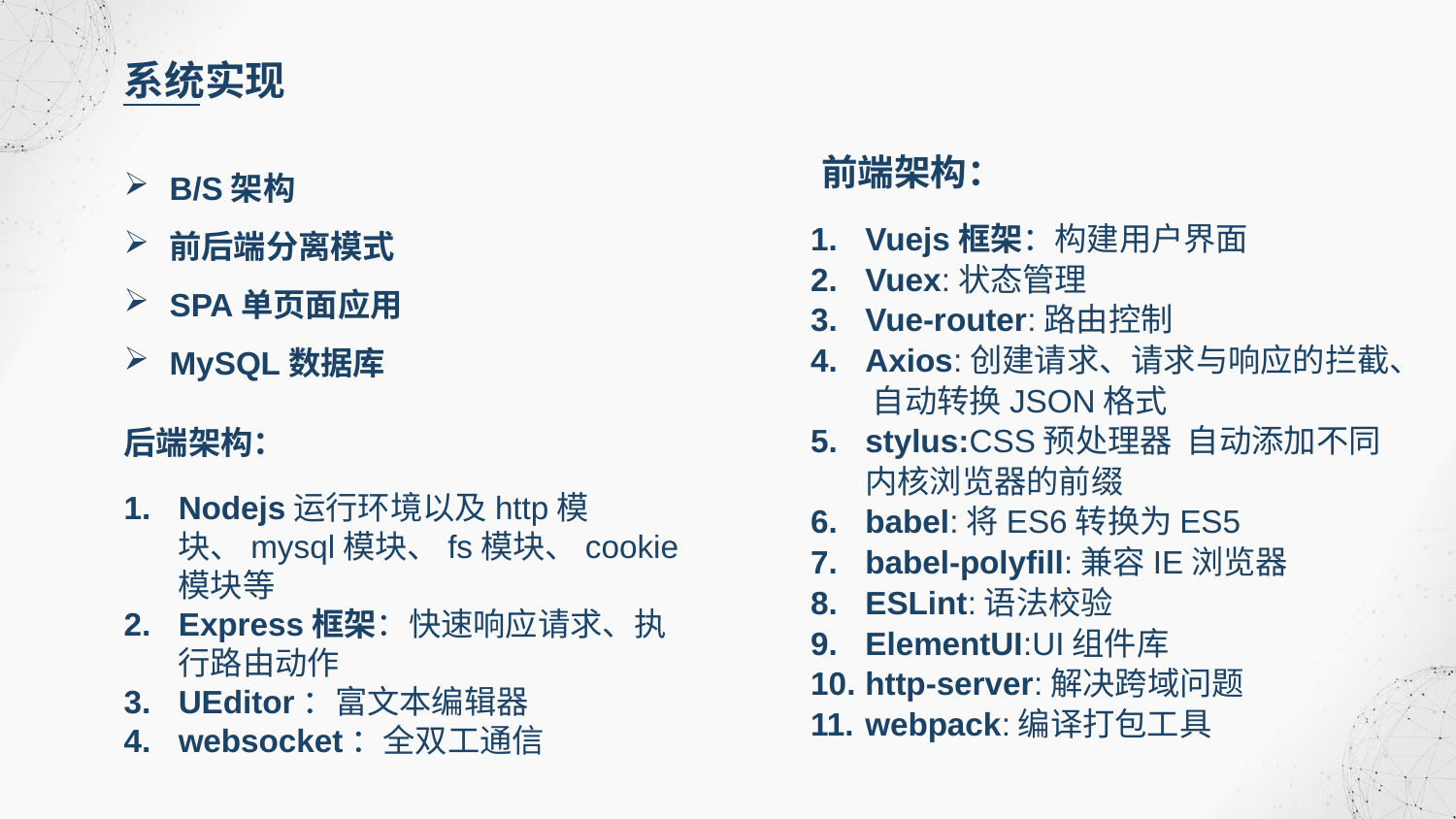

系统实现
B/S架构
前后端分离模式
SPA单页面应用
MySQL数据库
前端架构：
Vuejs框架：构建用户界面
Vuex:状态管理
Vue-router:路由控制
Axios:创建请求、请求与响应的拦截、 自动转换JSON格式
stylus:CSS预处理器  自动添加不同内核浏览器的前缀
babel:将ES6转换为ES5
babel-polyfill:兼容IE浏览器
ESLint:语法校验
ElementUI:UI组件库
http-server:解决跨域问题
webpack:编译打包工具
后端架构：
Nodejs运行环境以及http模块、mysql模块、fs模块、cookie模块等
Express框架：快速响应请求、执行路由动作
UEditor：富文本编辑器
websocket：全双工通信